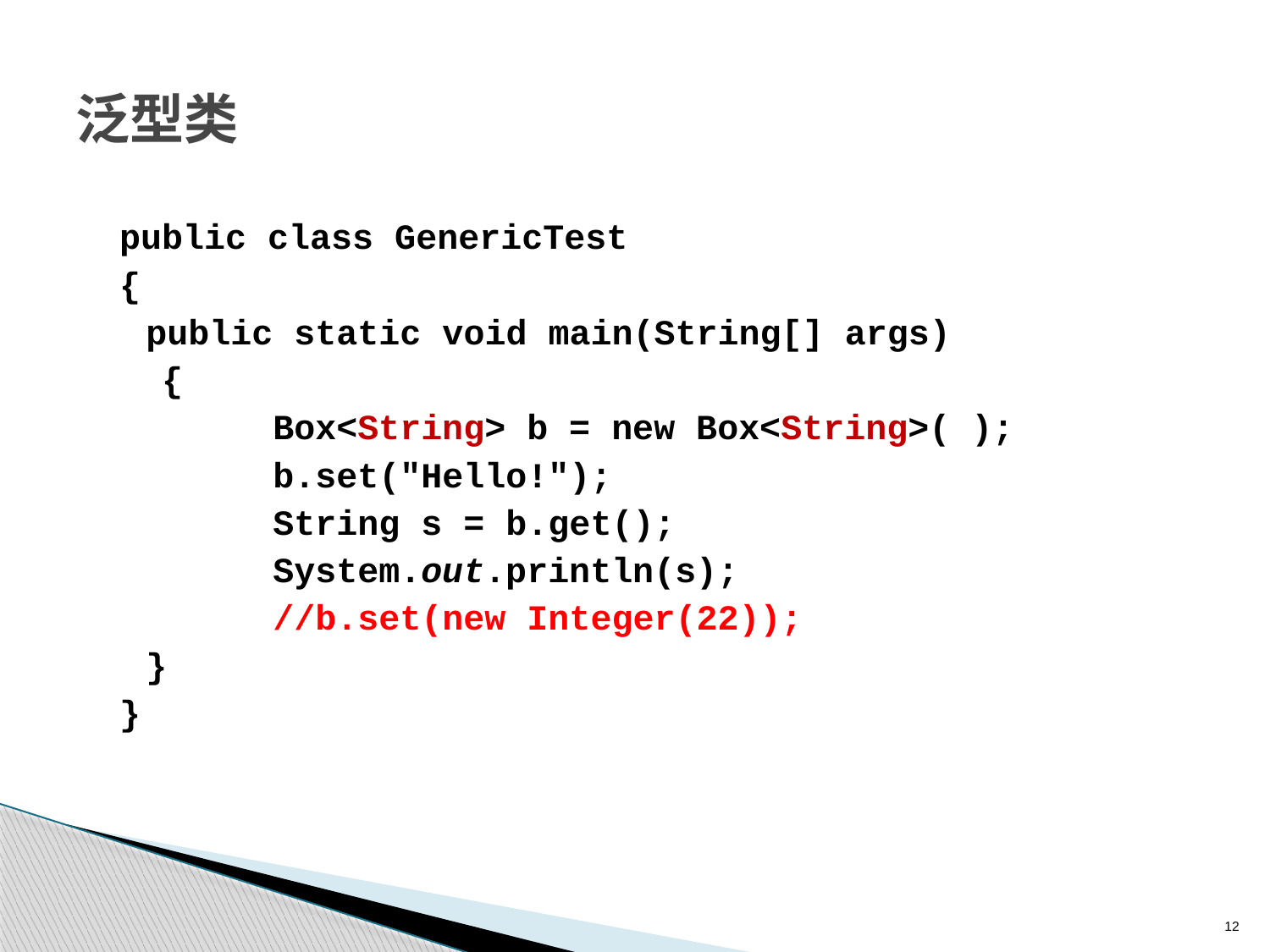

# 泛型类
public class GenericTest
{
	public static void main(String[] args)
  {
		Box<String> b = new Box<String>( );
		b.set("Hello!");
		String s = b.get();
		System.out.println(s);
		//b.set(new Integer(22));
	}
}

12